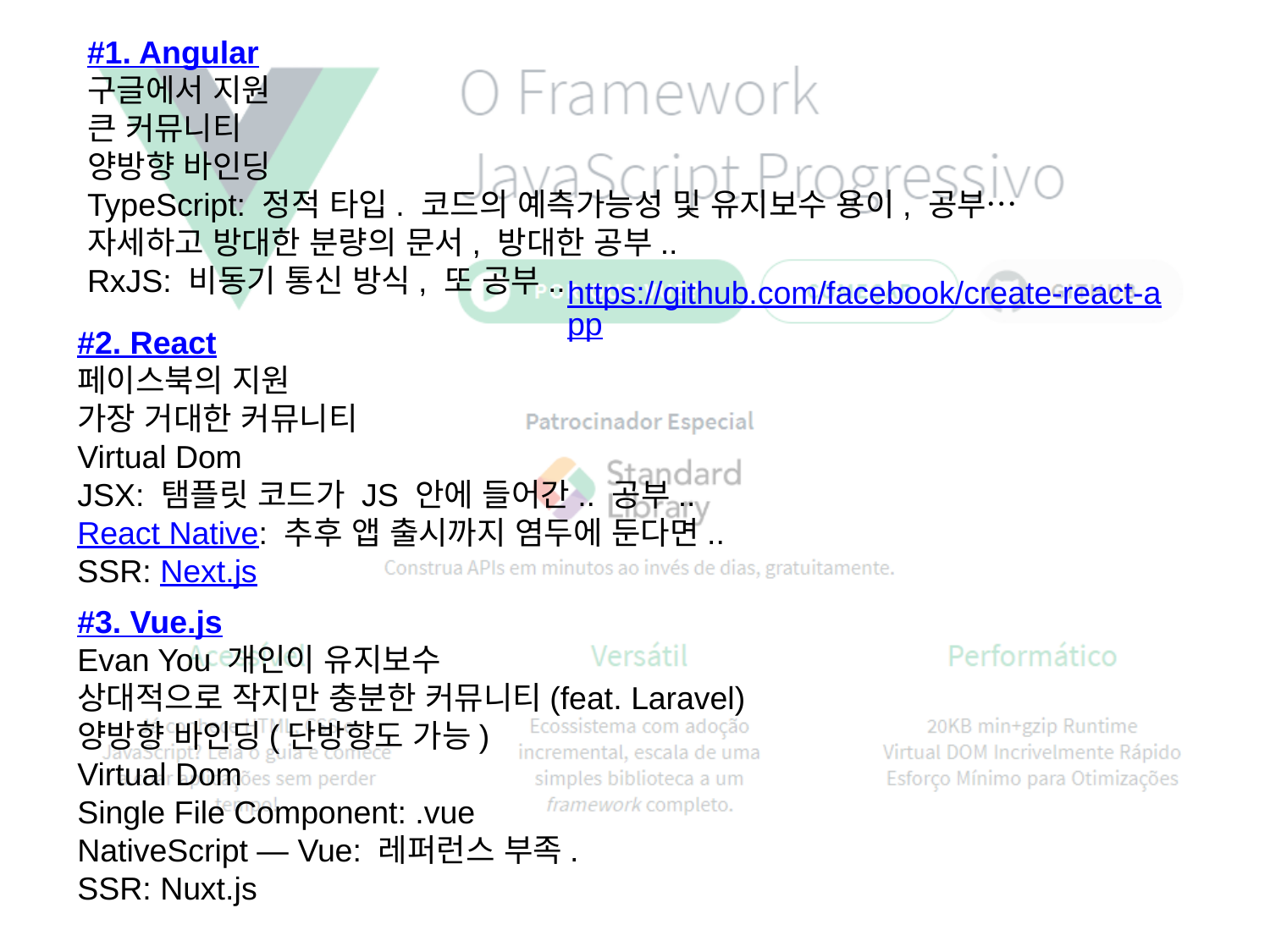

#1. Angular
구글에서 지원
큰 커뮤니티
양방향 바인딩
TypeScript: 정적 타입. 코드의 예측가능성 및 유지보수 용이, 공부…
자세하고 방대한 분량의 문서, 방대한 공부..
RxJS: 비동기 통신 방식, 또 공부..
https://github.com/facebook/create-react-app
#2. React
페이스북의 지원
가장 거대한 커뮤니티
Virtual Dom
JSX: 탬플릿 코드가 JS 안에 들어간.. 공부..
React Native: 추후 앱 출시까지 염두에 둔다면..
SSR: Next.js
#3. Vue.js
Evan You 개인이 유지보수
상대적으로 작지만 충분한 커뮤니티(feat. Laravel)
양방향 바인딩(단방향도 가능)
Virtual Dom
Single File Component: .vue
NativeScript — Vue: 레퍼런스 부족.
SSR: Nuxt.js